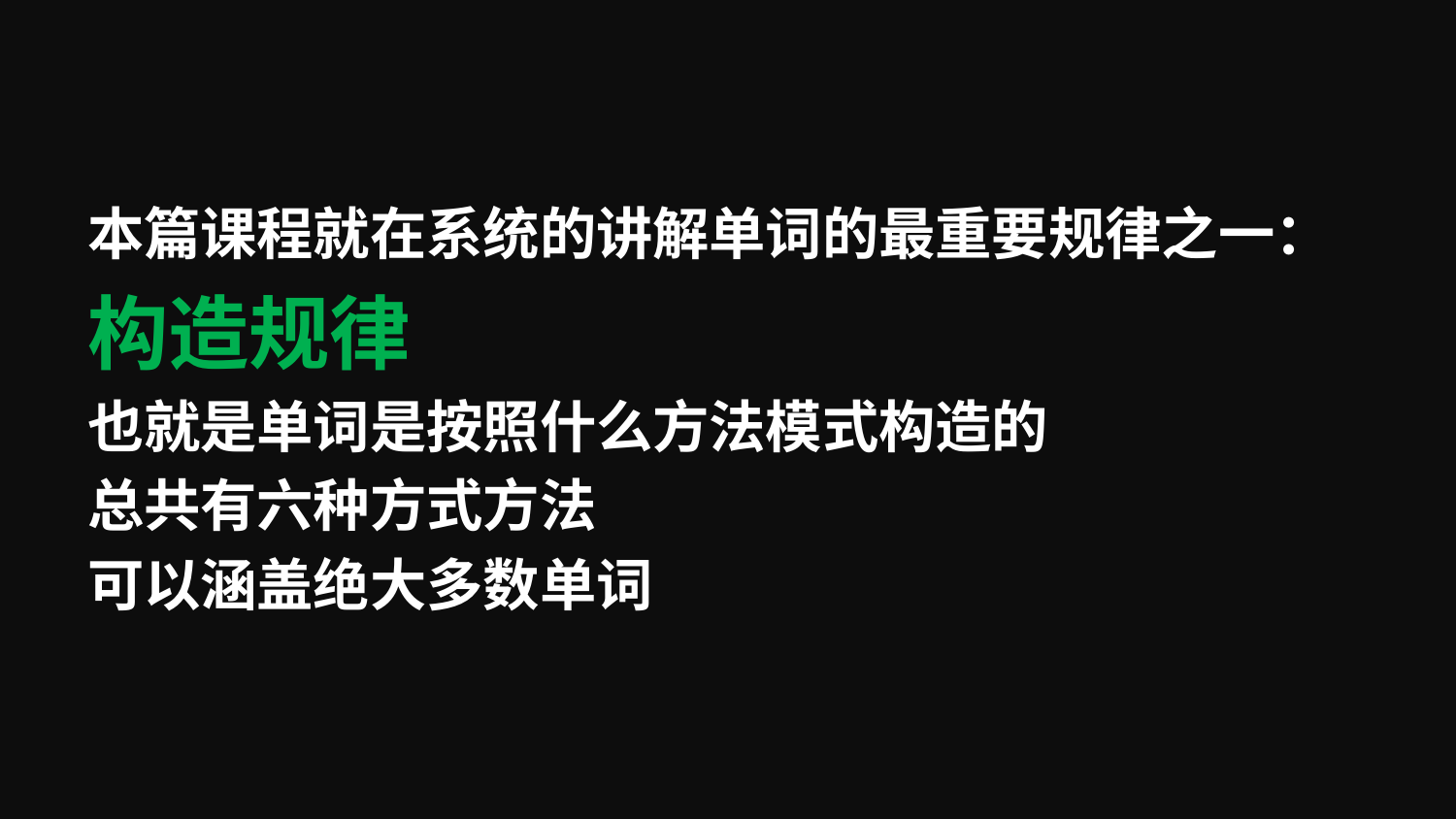

本篇课程就在系统的讲解单词的最重要规律之一：
构造规律
也就是单词是按照什么方法模式构造的
总共有六种方式方法
可以涵盖绝大多数单词